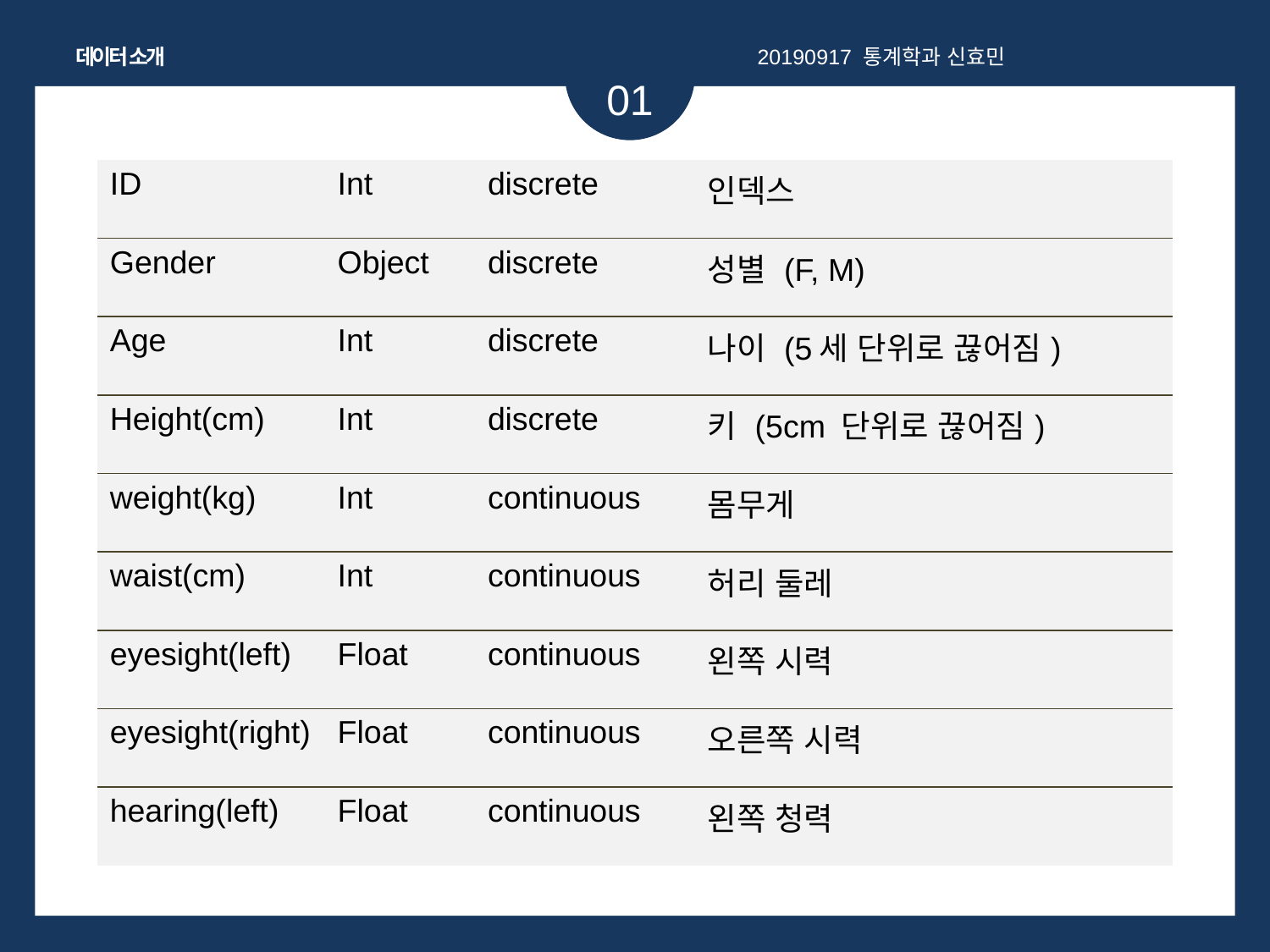

데이터 소개
20190917 통계학과 신효민
01

| ID | Int | discrete | 인덱스 |
| --- | --- | --- | --- |
| Gender | Object | discrete | 성별 (F, M) |
| Age | Int | discrete | 나이 (5세 단위로 끊어짐) |
| Height(cm) | Int | discrete | 키 (5cm 단위로 끊어짐) |
| weight(kg) | Int | continuous | 몸무게 |
| waist(cm) | Int | continuous | 허리 둘레 |
| eyesight(left) | Float | continuous | 왼쪽 시력 |
| eyesight(right) | Float | continuous | 오른쪽 시력 |
| hearing(left) | Float | continuous | 왼쪽 청력 |